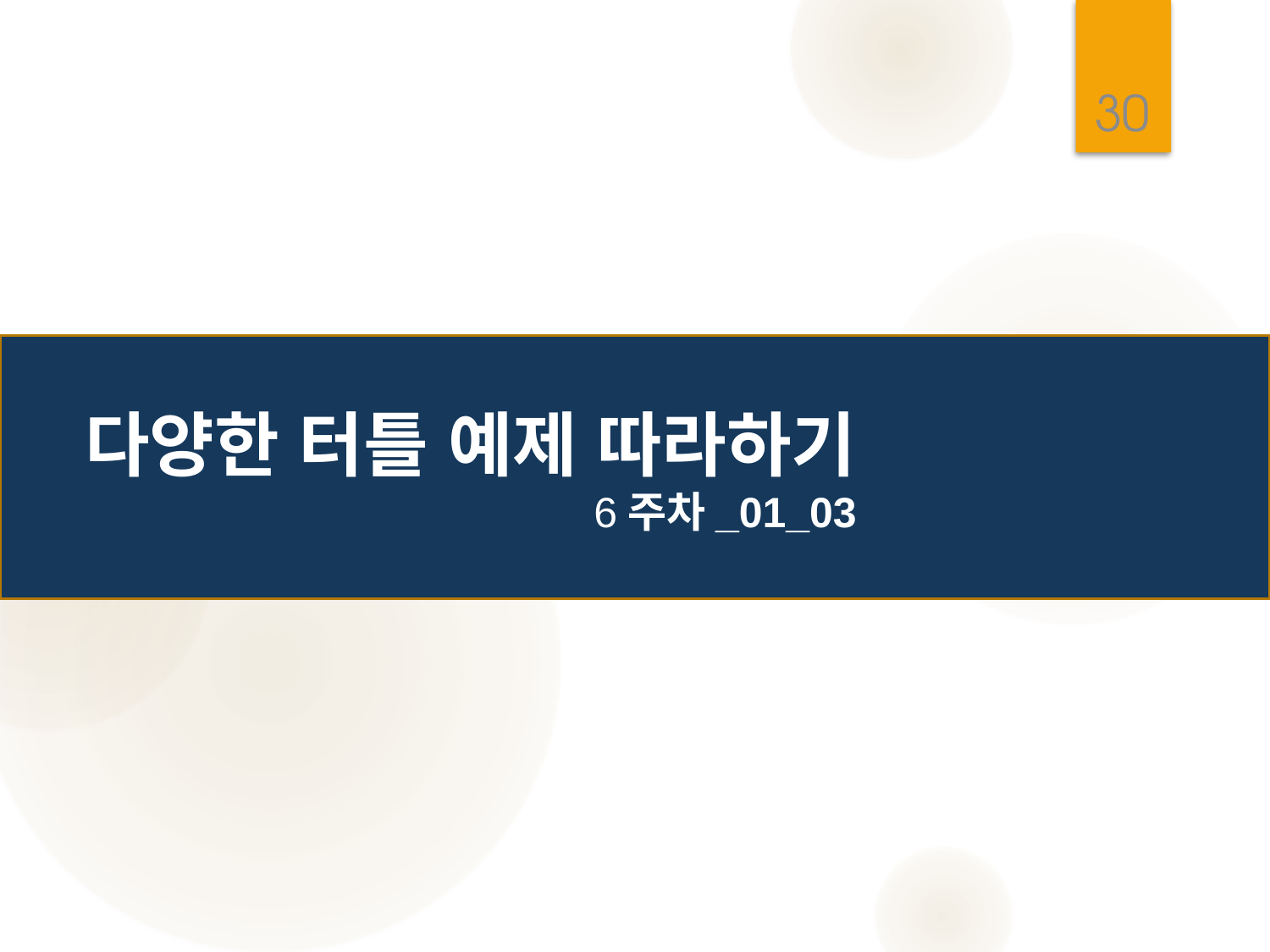

30

# 다양한 터틀 예제 따라하기 6주차_01_03